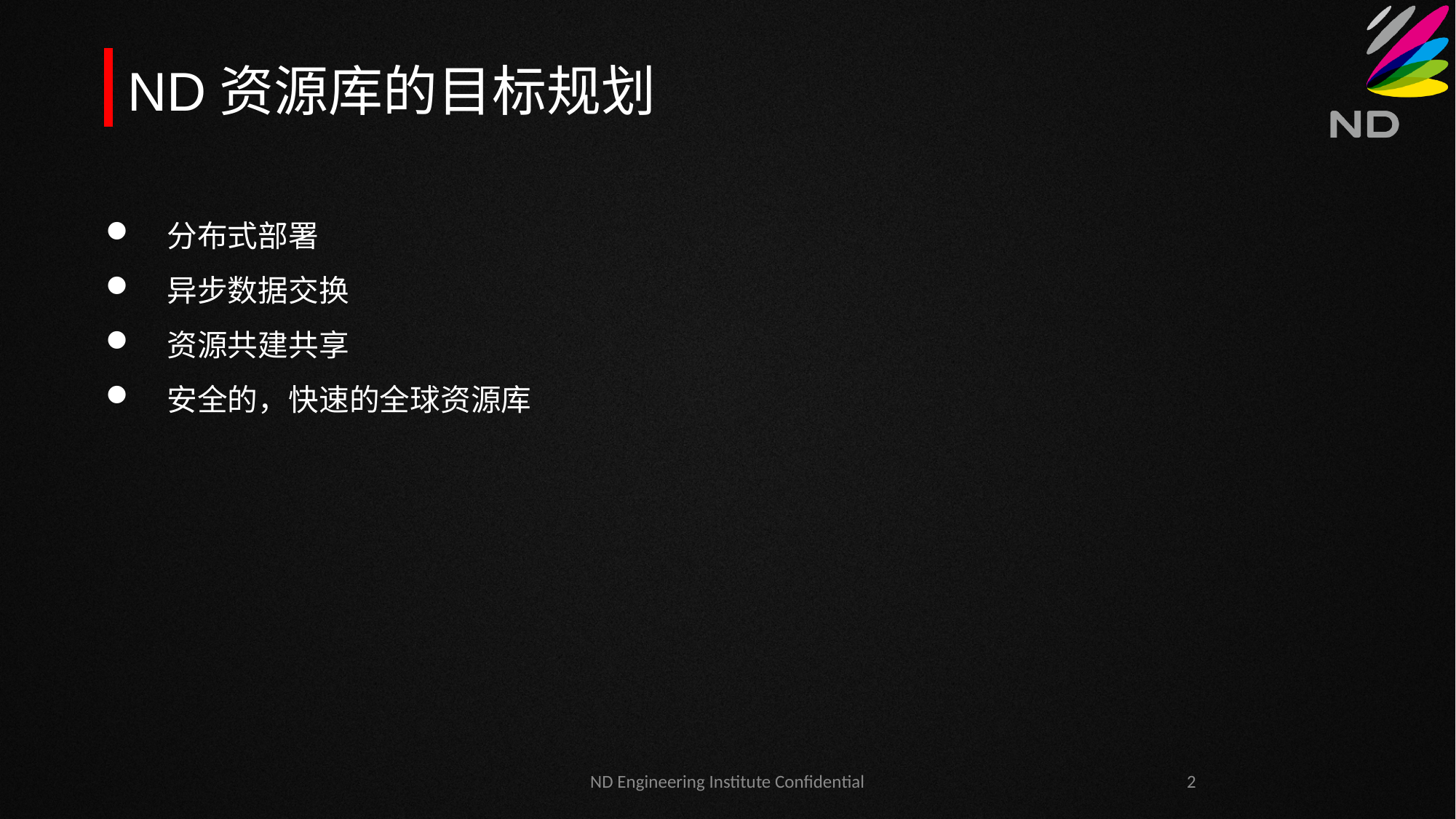

ND资源库的目标规划
分布式部署
异步数据交换
资源共建共享
安全的，快速的全球资源库
ND Engineering Institute Confidential
2